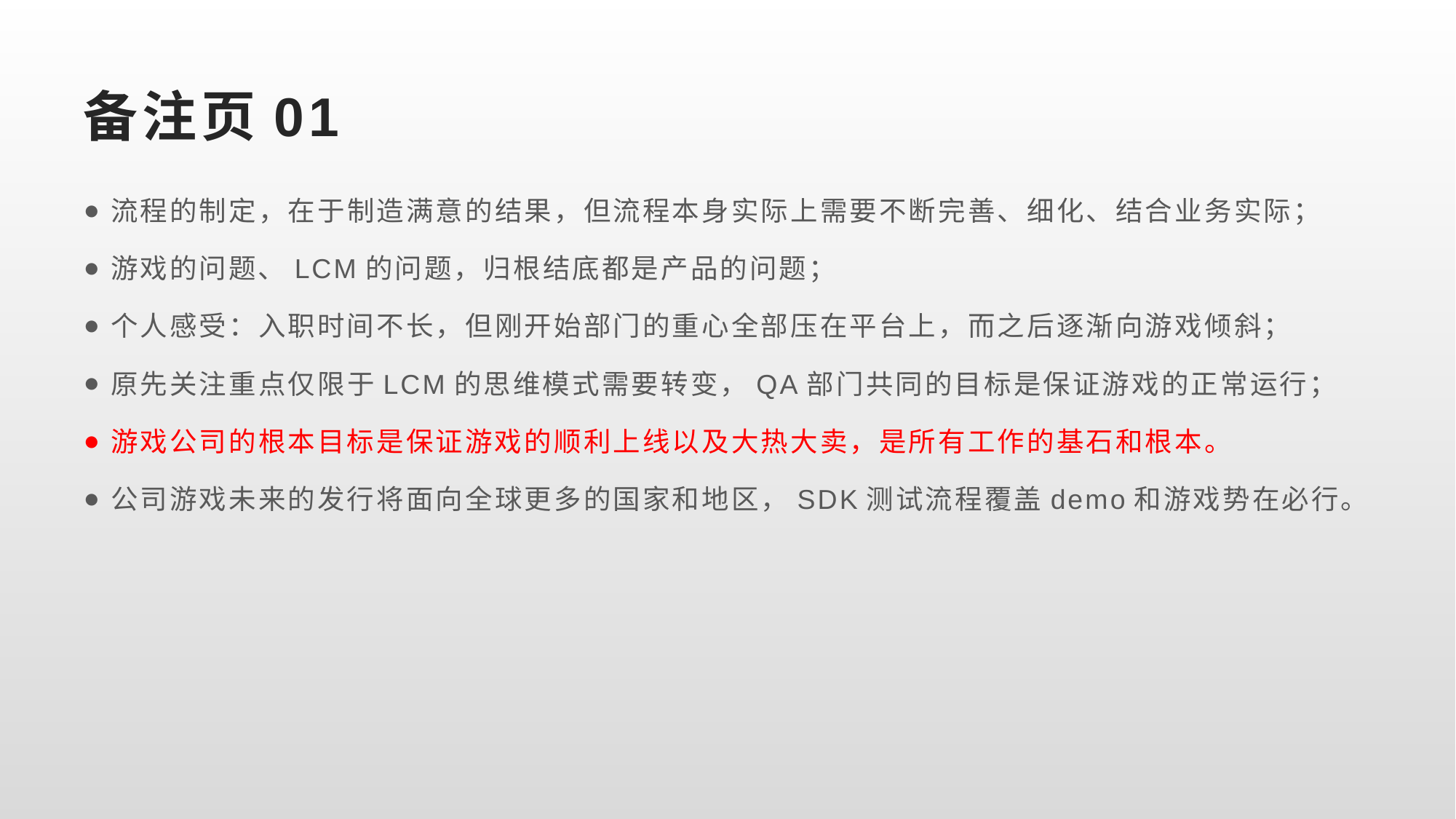

# 备注页01
流程的制定，在于制造满意的结果，但流程本身实际上需要不断完善、细化、结合业务实际；
游戏的问题、LCM的问题，归根结底都是产品的问题；
个人感受：入职时间不长，但刚开始部门的重心全部压在平台上，而之后逐渐向游戏倾斜；
原先关注重点仅限于LCM的思维模式需要转变，QA部门共同的目标是保证游戏的正常运行；
游戏公司的根本目标是保证游戏的顺利上线以及大热大卖，是所有工作的基石和根本。
公司游戏未来的发行将面向全球更多的国家和地区，SDK测试流程覆盖demo和游戏势在必行。